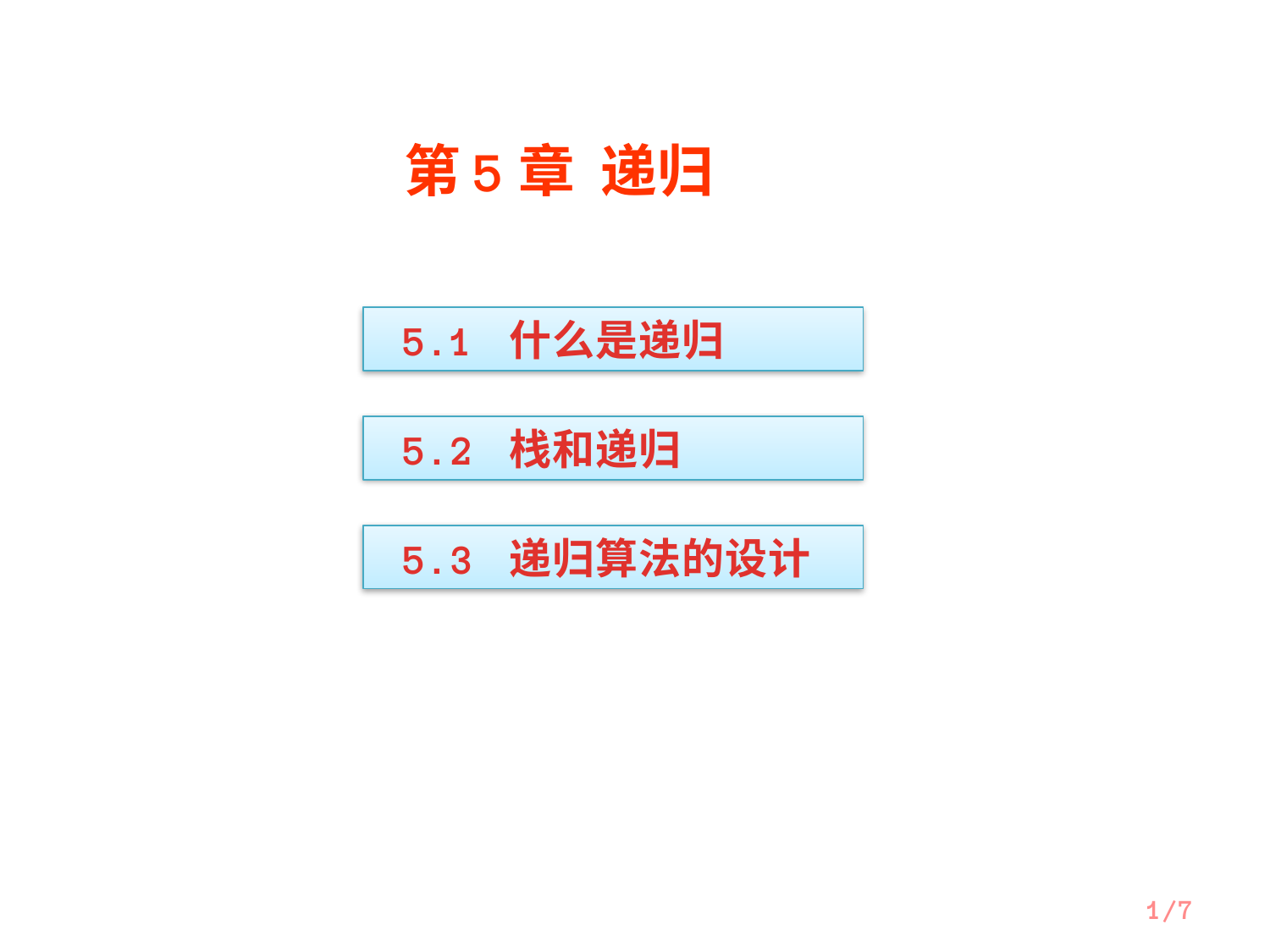

第5章  递归
5.1 什么是递归
5.2 栈和递归
5.3 递归算法的设计
1/7